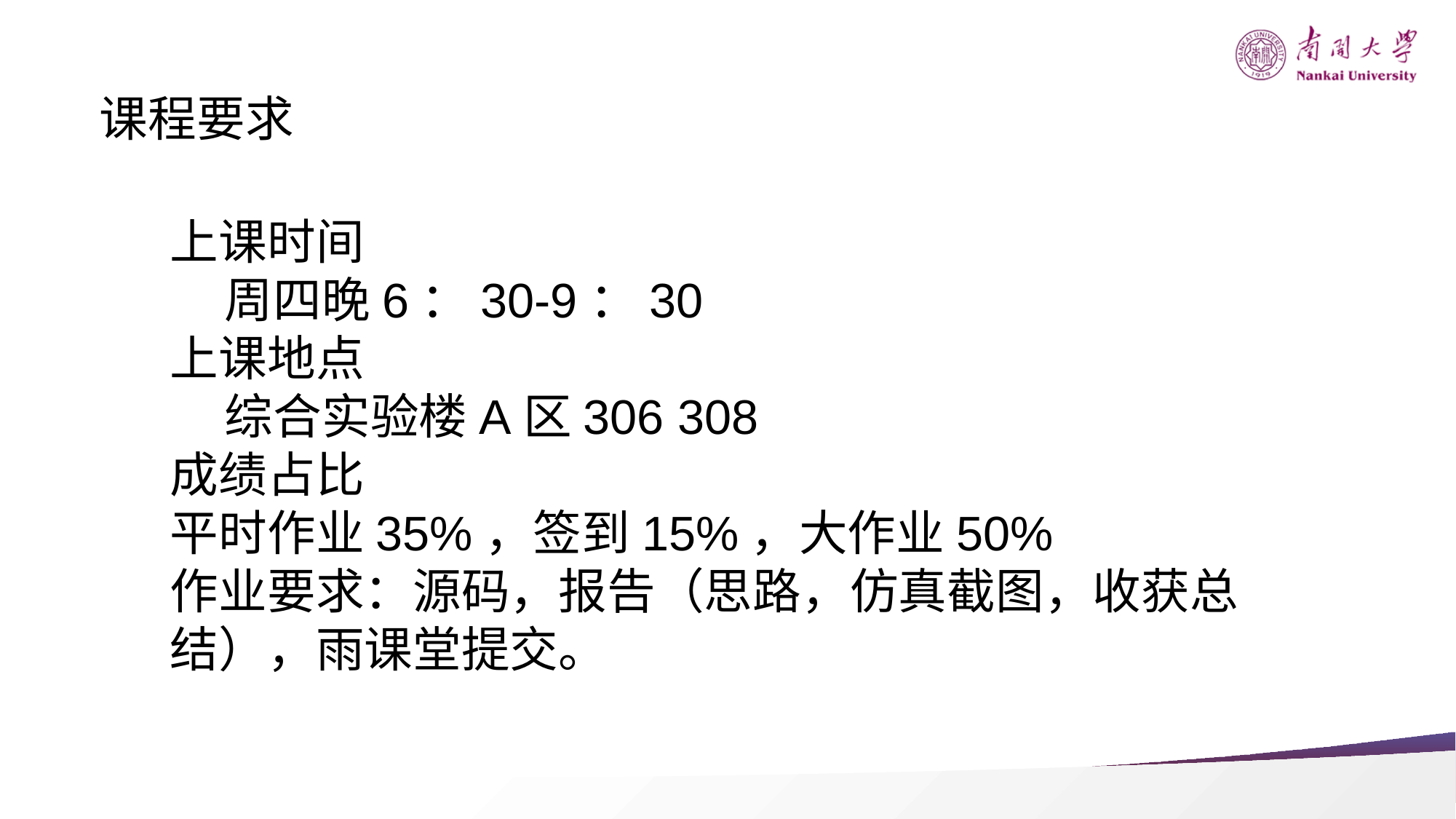

课程要求
上课时间
周四晚6：30-9：30
上课地点
综合实验楼A区306 308
成绩占比
平时作业35%，签到15%，大作业50%
作业要求：源码，报告（思路，仿真截图，收获总结），雨课堂提交。